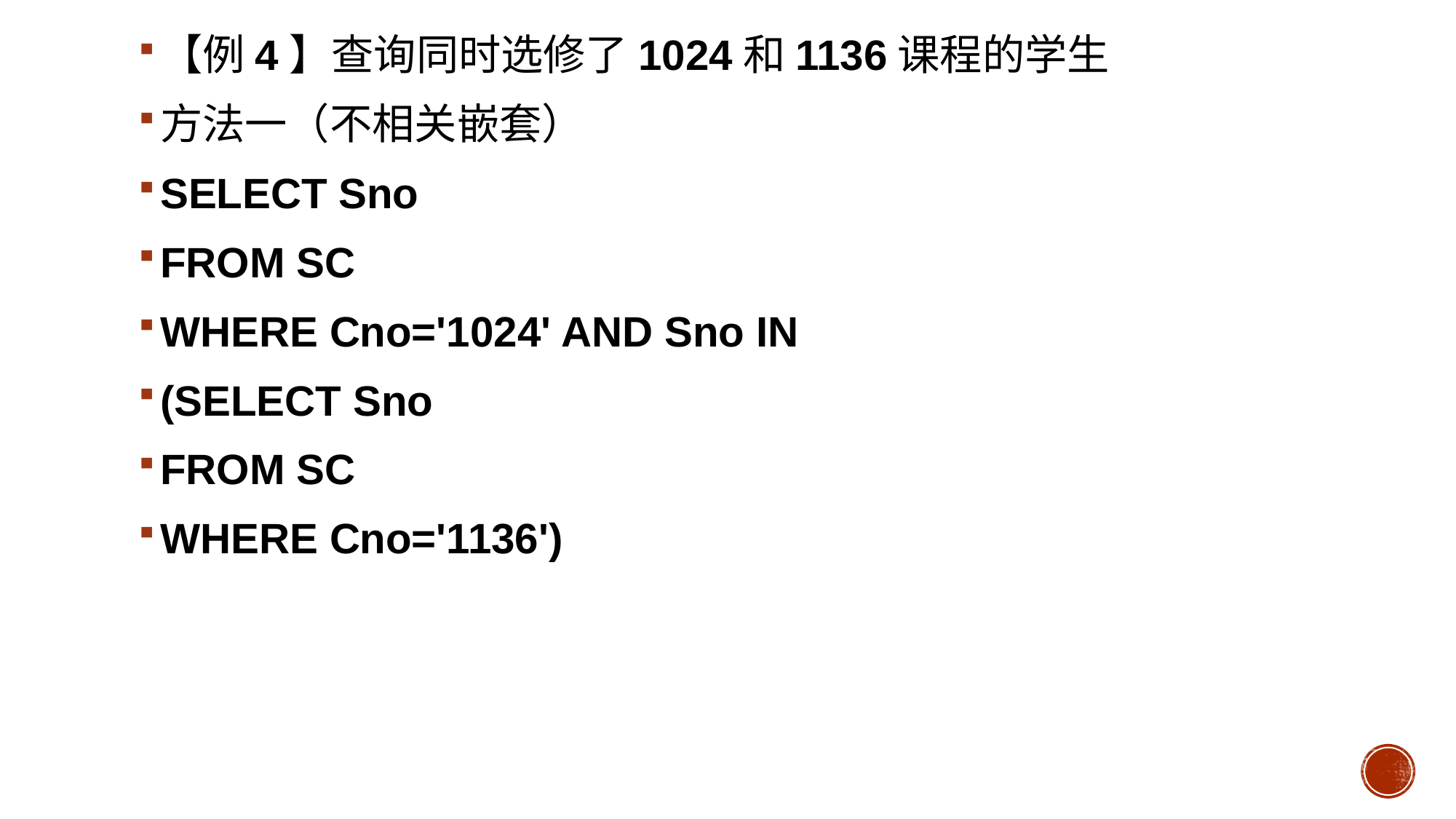

【例4】查询同时选修了1024和1136课程的学生
方法一（不相关嵌套）
SELECT Sno
FROM SC
WHERE Cno='1024' AND Sno IN
(SELECT Sno
FROM SC
WHERE Cno='1136')

9